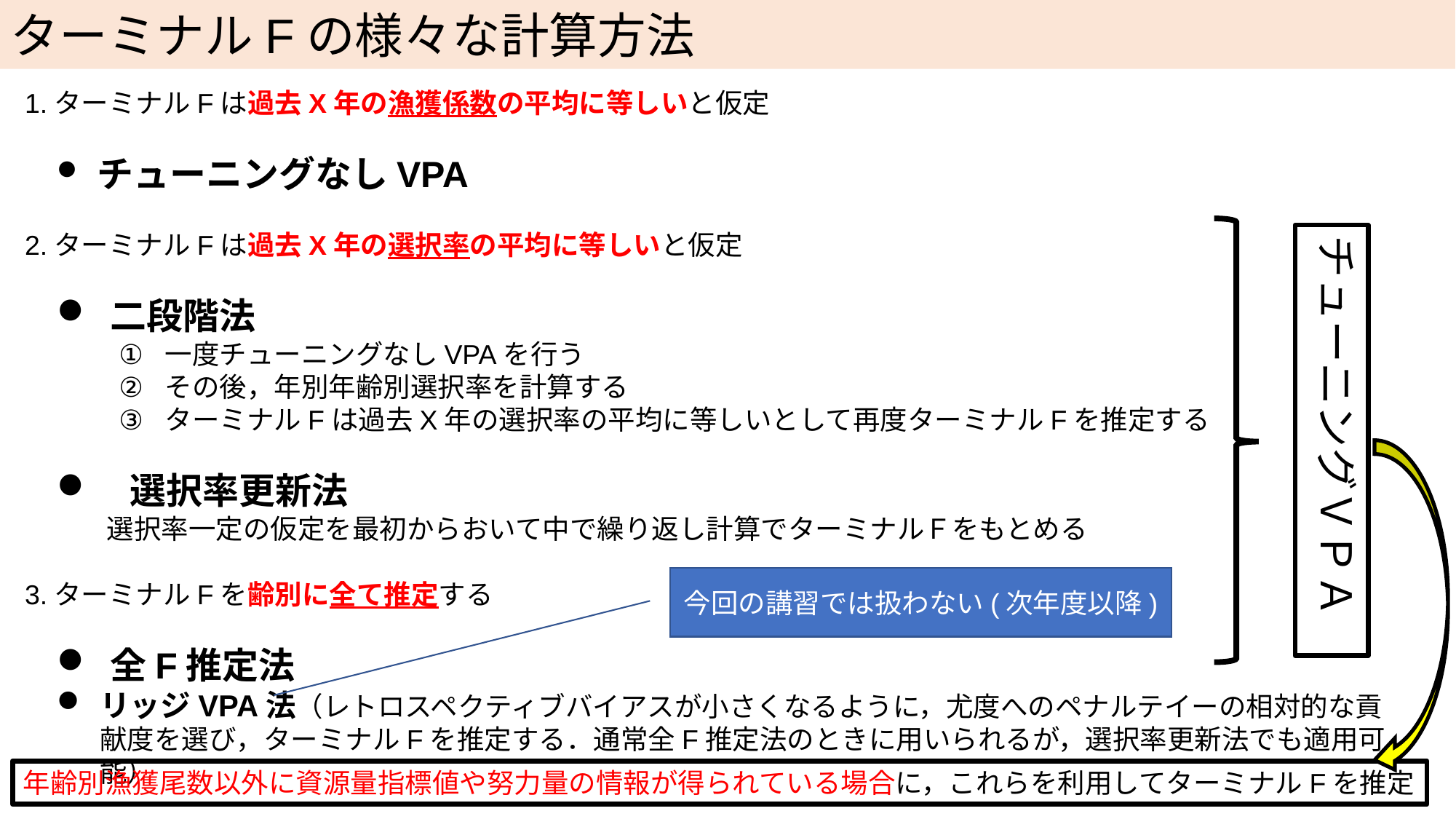

ターミナルFの様々な計算方法
1.ターミナルFは過去X年の漁獲係数の平均に等しいと仮定

 チューニングなしVPA

2.ターミナルFは過去X年の選択率の平均に等しいと仮定

 二段階法
  一度チューニングなしVPAを行う
  その後，年別年齢別選択率を計算する
  ターミナルFは過去X年の選択率の平均に等しいとして再度ターミナルFを推定する

　選択率更新法
　　　選択率一定の仮定を最初からおいて中で繰り返し計算でターミナルＦをもとめる

3.ターミナルFを齢別に全て推定する

 全F推定法
リッジVPA法（レトロスペクティブバイアスが小さくなるように，尤度へのペナルテイーの相対的な貢献度を選び，ターミナルFを推定する．通常全F推定法のときに用いられるが，選択率更新法でも適用可能）

チューニングＶＰＡ

年齢別漁獲尾数以外に資源量指標値や努力量の情報が得られている場合に，これらを利用してターミナルFを推定
今回の講習では扱わない(次年度以降)
同じ